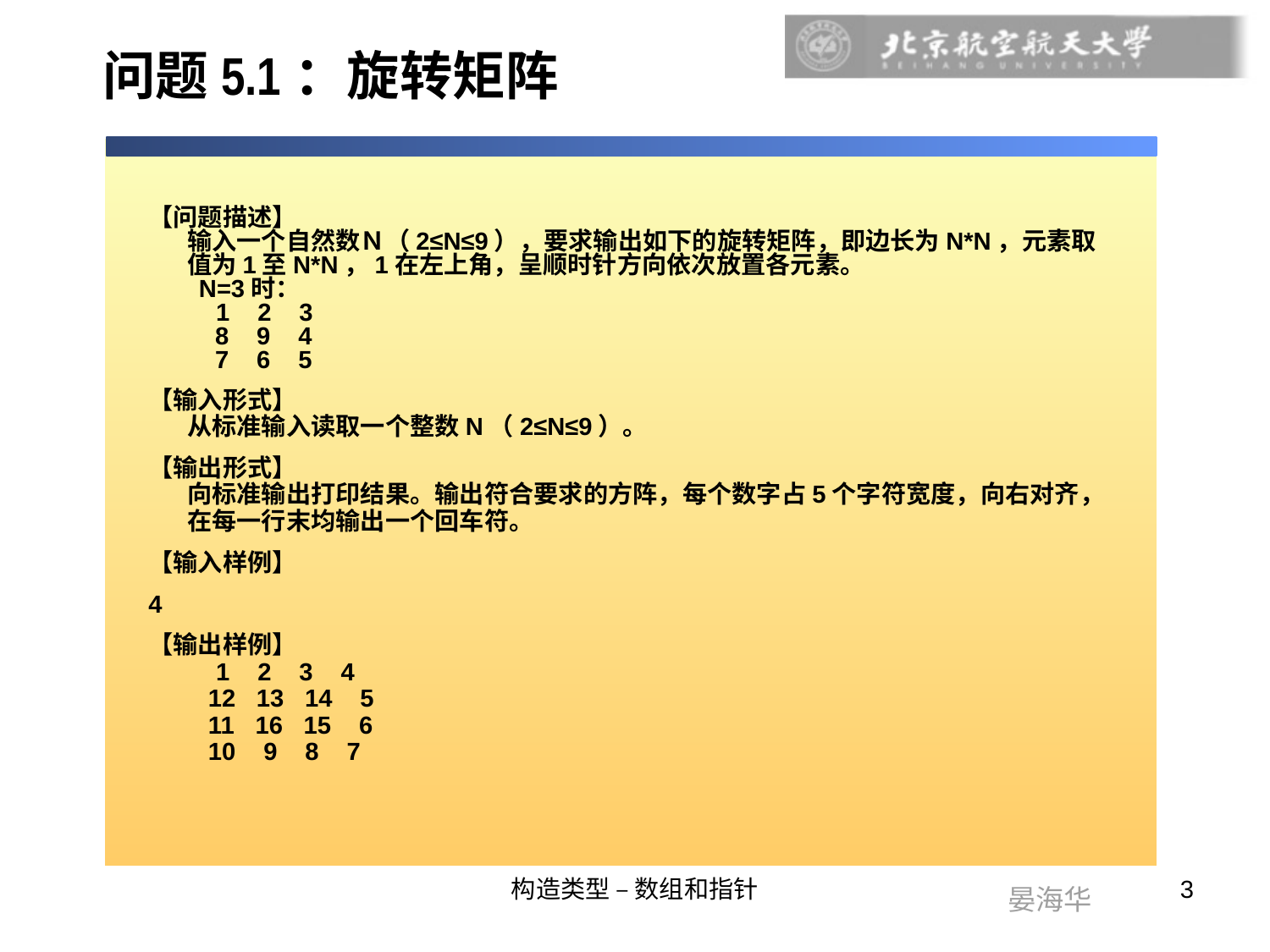

# 问题5.1：旋转矩阵
【问题描述】
输入一个自然数Ｎ（2≤N≤9），要求输出如下的旋转矩阵，即边长为N*N，元素取值为1至N*N，1在左上角，呈顺时针方向依次放置各元素。
 N=3时：
    1    2    3
    8    9    4
    7    6    5
【输入形式】
从标准输入读取一个整数N（2≤N≤9）。
【输出形式】
向标准输出打印结果。输出符合要求的方阵，每个数字占5个字符宽度，向右对齐，在每一行末均输出一个回车符。
【输入样例】
4
【输出样例】
    1    2    3    4
   12   13   14    5
   11   16   15    6
   10    9    8    7
构造类型 – 数组和指针
3